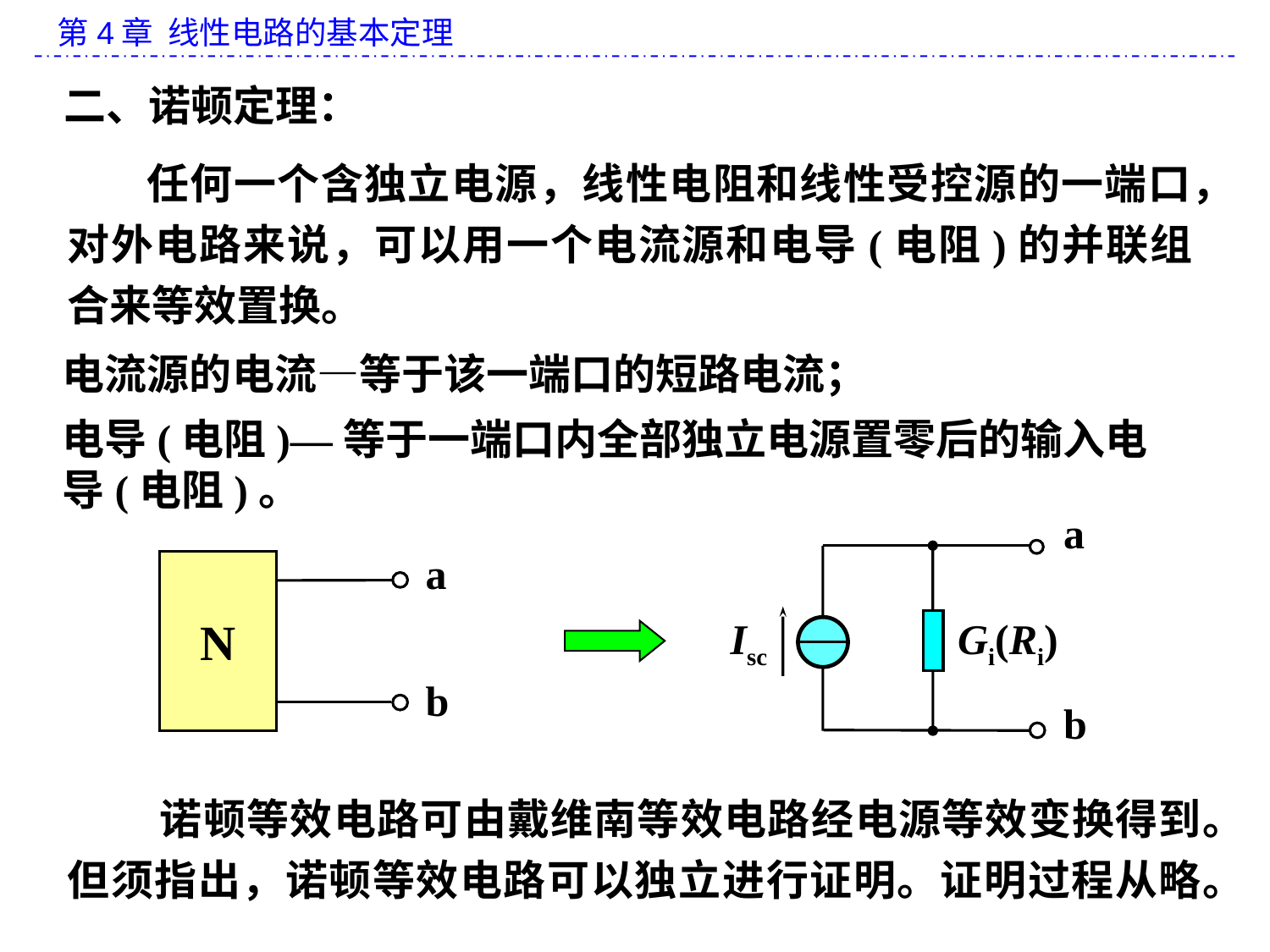

二、诺顿定理：
任何一个含独立电源，线性电阻和线性受控源的一端口，对外电路来说，可以用一个电流源和电导(电阻)的并联组合来等效置换。
电流源的电流—等于该一端口的短路电流；
电导(电阻)—等于一端口内全部独立电源置零后的输入电导(电阻)。
a

Isc

Gi(Ri)

b

a

N
b

诺顿等效电路可由戴维南等效电路经电源等效变换得到。但须指出，诺顿等效电路可以独立进行证明。证明过程从略。